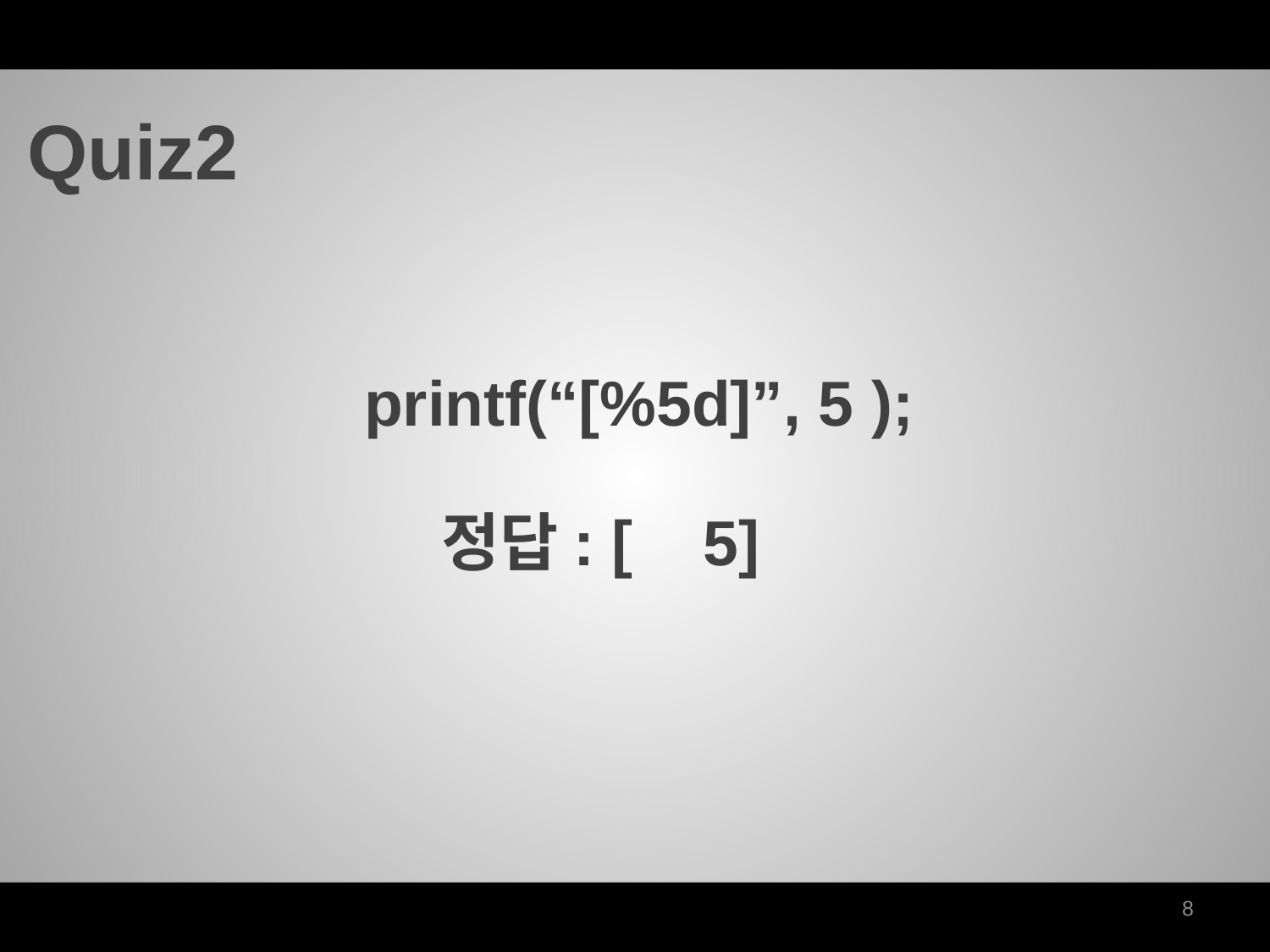

Quiz2
printf(“[%5d]”, 5 );
정답: [    5]
8